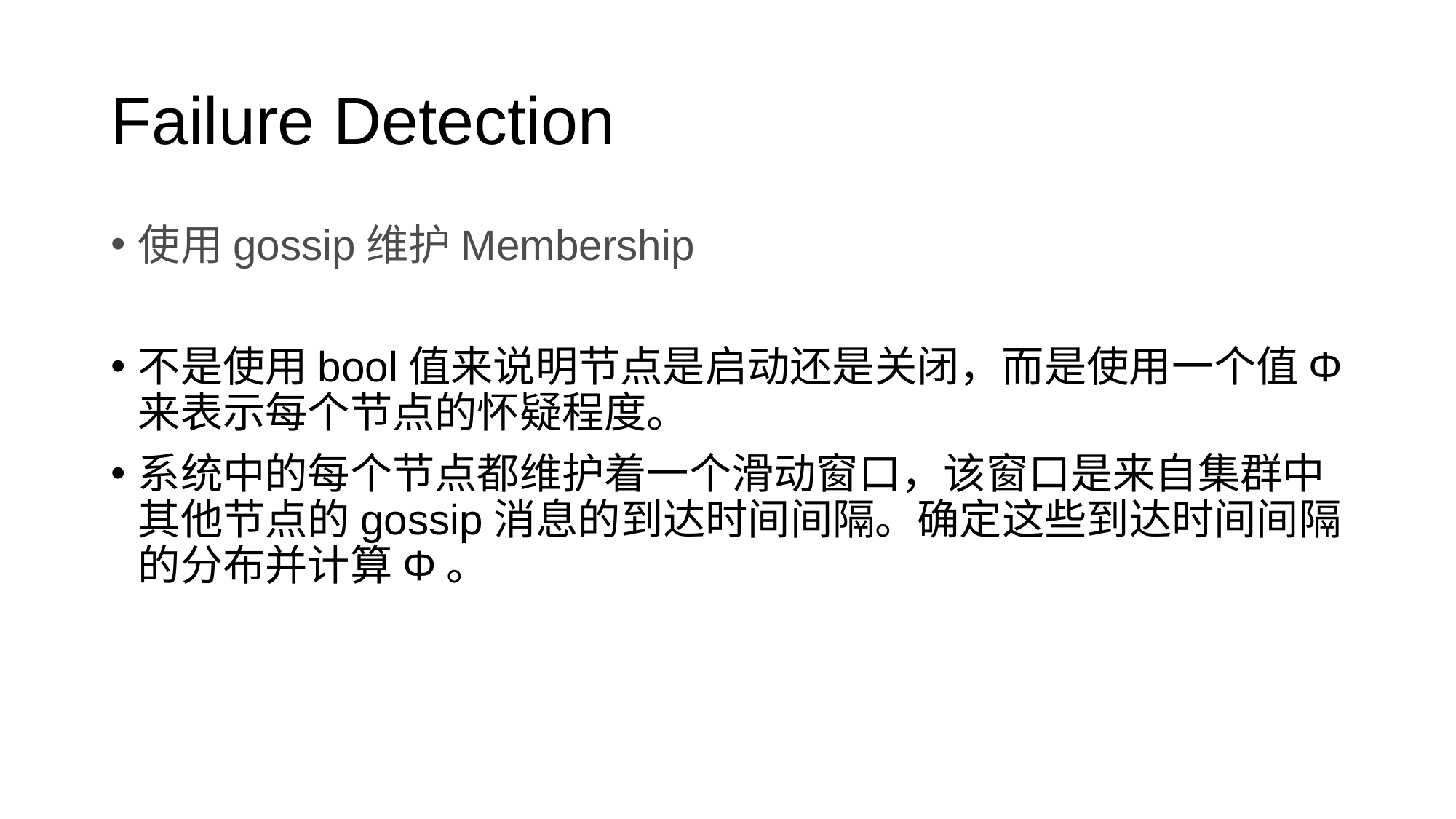

# Failure Detection
使用gossip维护Membership

不是使用bool值来说明节点是启动还是关闭，而是使用一个值Φ来表示每个节点的怀疑程度。
系统中的每个节点都维护着一个滑动窗口，该窗口是来自集群中其他节点的gossip消息的到达时间间隔。确定这些到达时间间隔的分布并计算Φ。